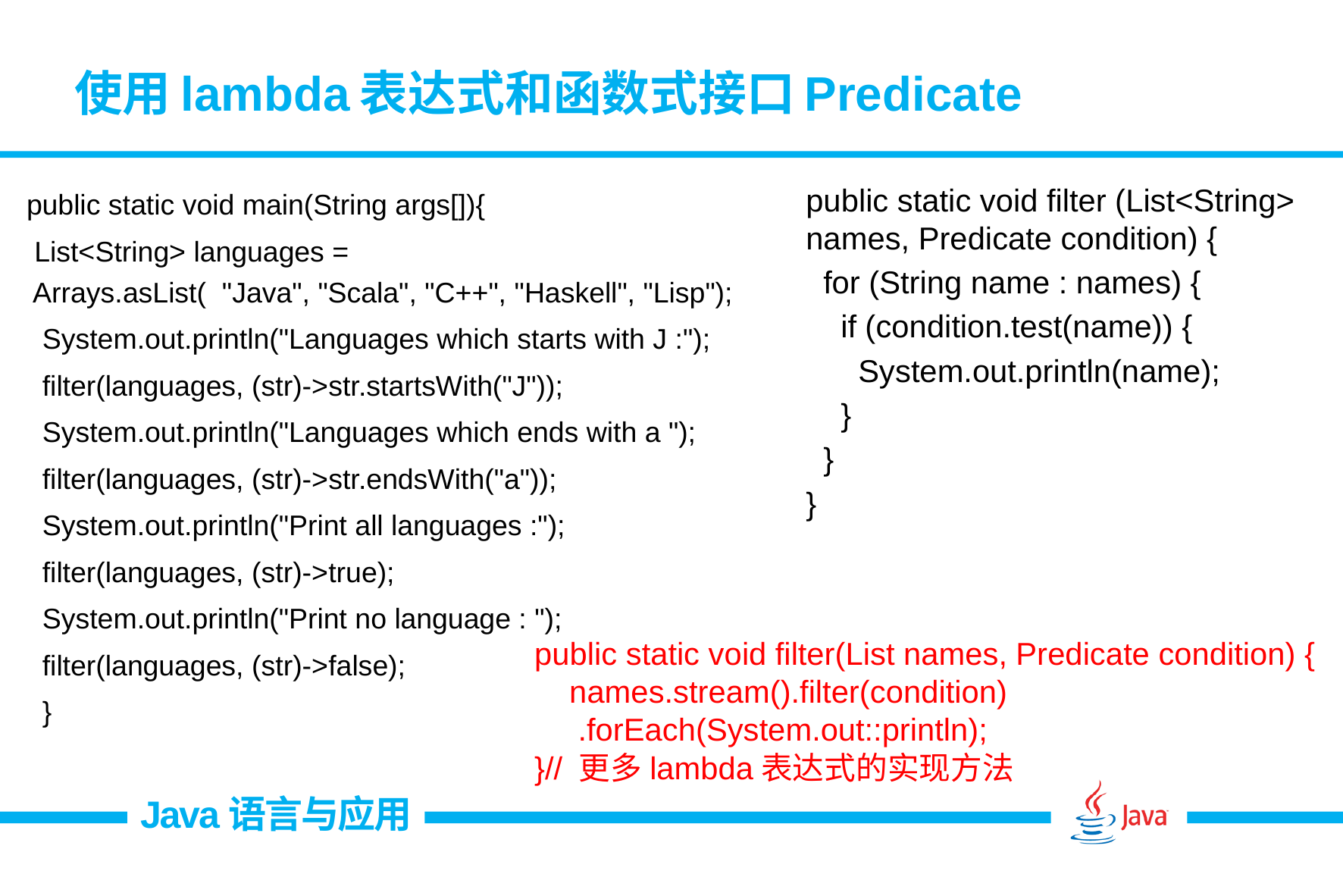

# 使用lambda表达式和函数式接口Predicate
public static void main(String args[]){
 List<String> languages =
 Arrays.asList(  "Java", "Scala", "C++", "Haskell", "Lisp");
  System.out.println("Languages which starts with J :");
  filter(languages, (str)->str.startsWith("J"));
  System.out.println("Languages which ends with a ");
  filter(languages, (str)->str.endsWith("a"));
  System.out.println("Print all languages :");
  filter(languages, (str)->true);
  System.out.println("Print no language : ");
  filter(languages, (str)->false);
  }
public static void filter (List<String> names, Predicate condition) {
  for (String name : names) {
    if (condition.test(name)) {
      System.out.println(name);
    }
  }
}
public static void filter(List names, Predicate condition) {
    names.stream().filter(condition)
     .forEach(System.out::println);
}// 更多lambda表达式的实现方法